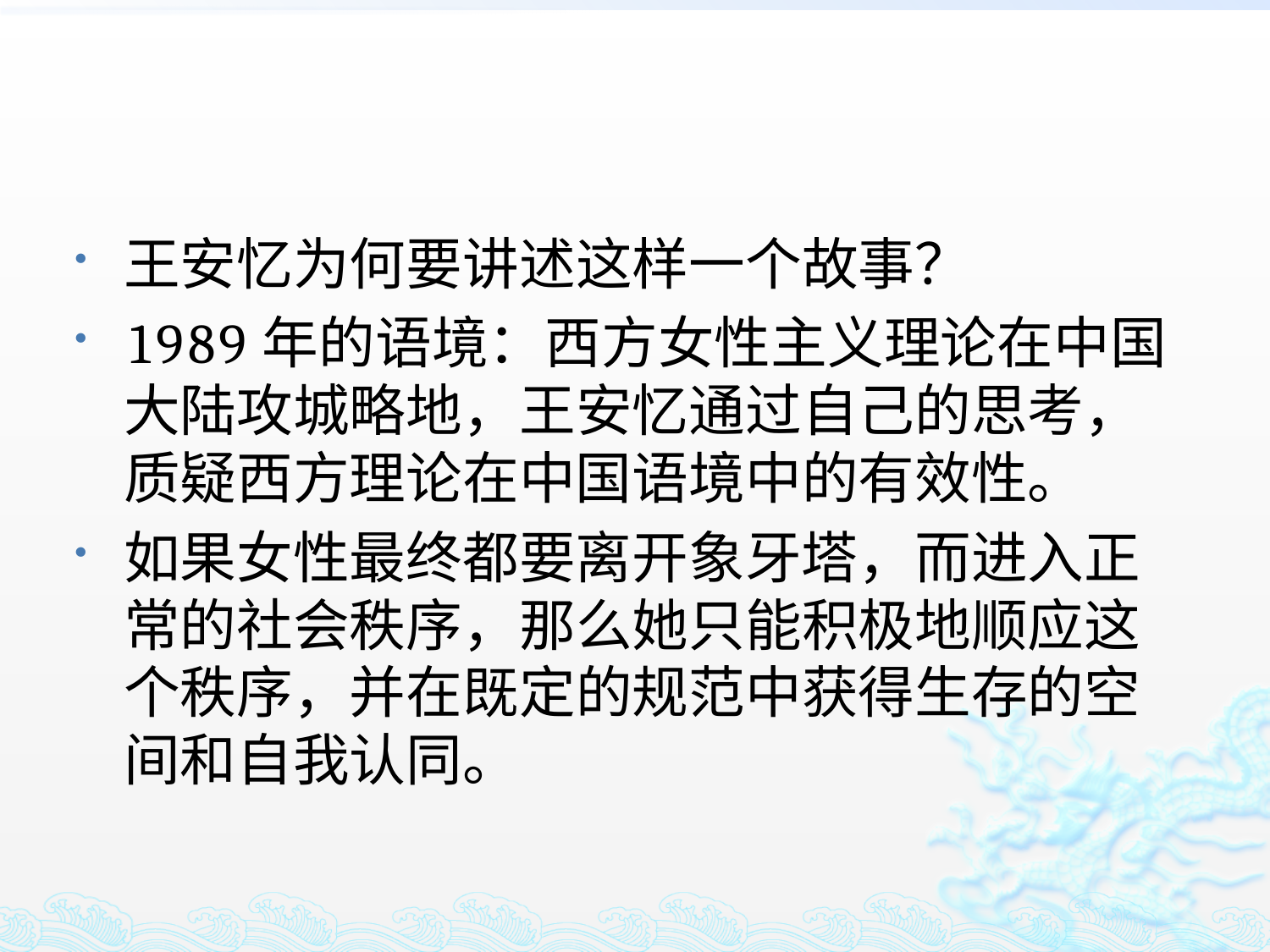

#
王安忆为何要讲述这样一个故事？
1989年的语境：西方女性主义理论在中国大陆攻城略地，王安忆通过自己的思考，质疑西方理论在中国语境中的有效性。
如果女性最终都要离开象牙塔，而进入正常的社会秩序，那么她只能积极地顺应这个秩序，并在既定的规范中获得生存的空间和自我认同。